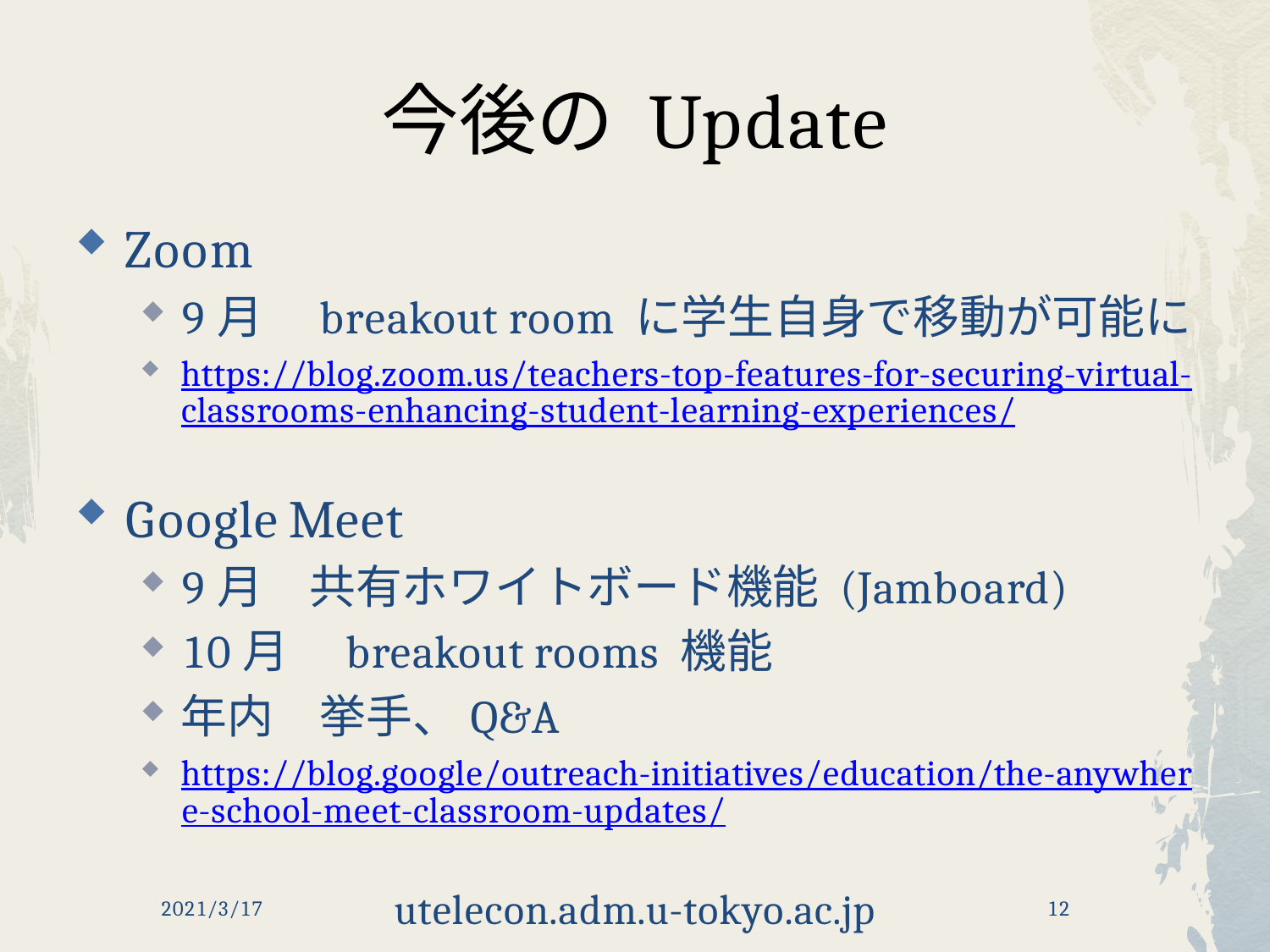

# 今後の Update
Zoom
9月　breakout room に学生自身で移動が可能に
https://blog.zoom.us/teachers-top-features-for-securing-virtual-classrooms-enhancing-student-learning-experiences/
Google Meet
9月　共有ホワイトボード機能 (Jamboard)
10月　breakout rooms 機能
年内　挙手、Q&A
https://blog.google/outreach-initiatives/education/the-anywhere-school-meet-classroom-updates/
2021/3/17
utelecon.adm.u-tokyo.ac.jp
12